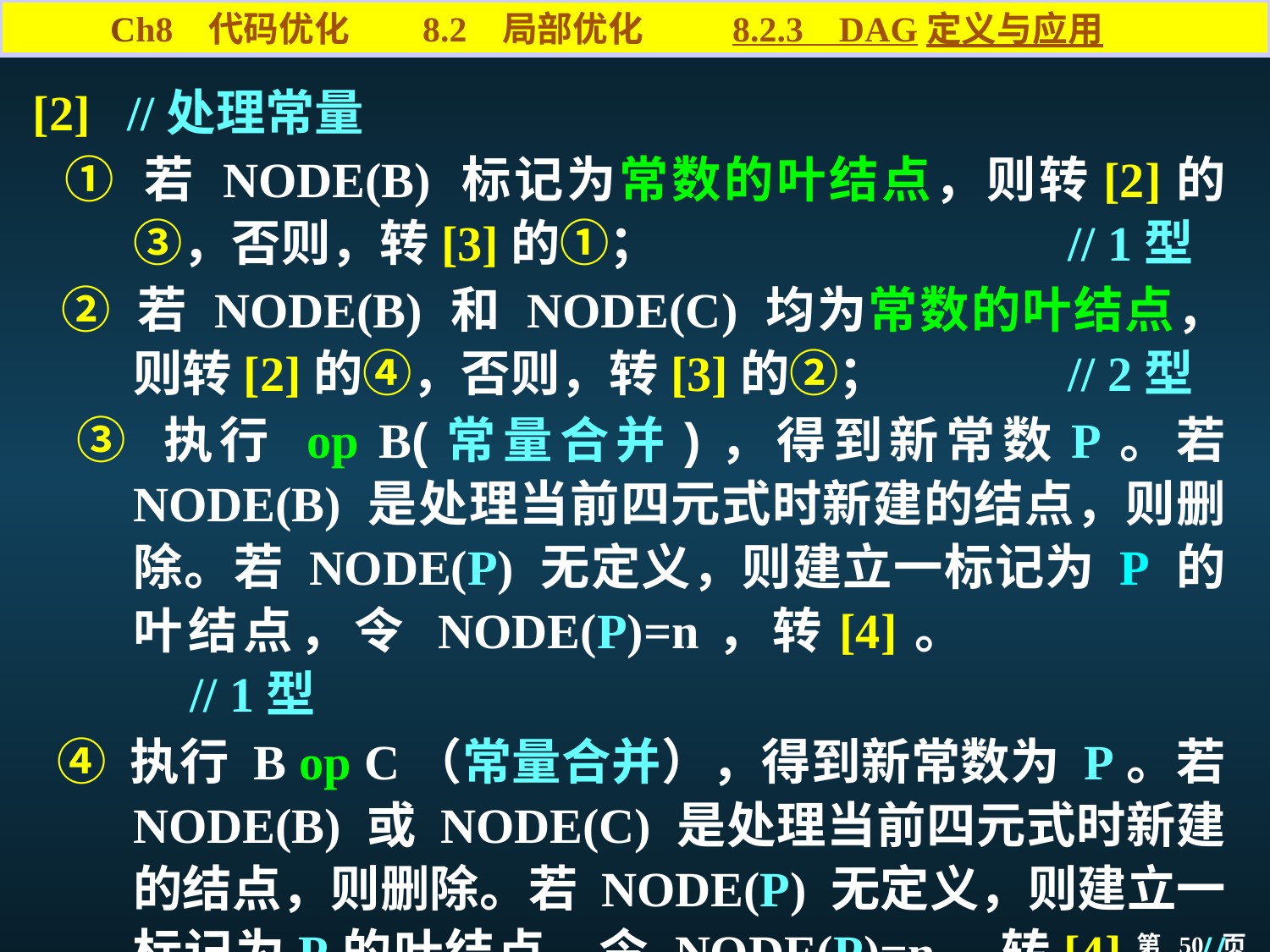

Ch8   代码优化        8.2   局部优化          8.2.3    DAG定义与应用
[2]   //处理常量
  ① 若 NODE(B) 标记为常数的叶结点，则转[2]的③，否则，转[3]的①；                             	   // 1型
  ② 若 NODE(B) 和 NODE(C) 均为常数的叶结点，则转[2]的④，否则，转[3]的②；       	   // 2型
  ③ 执行 op B(常量合并)，得到新常数P。若 NODE(B) 是处理当前四元式时新建的结点，则删除。若 NODE(P) 无定义，则建立一标记为 P 的叶结点，令 NODE(P)=n，转[4]。 		    // 1型
  ④ 执行 B op C（常量合并），得到新常数为 P。若 NODE(B) 或 NODE(C) 是处理当前四元式时新建的结点，则删除。若 NODE(P) 无定义，则建立一标记为P的叶结点，令 NODE(P)=n，转[4]。// 2型